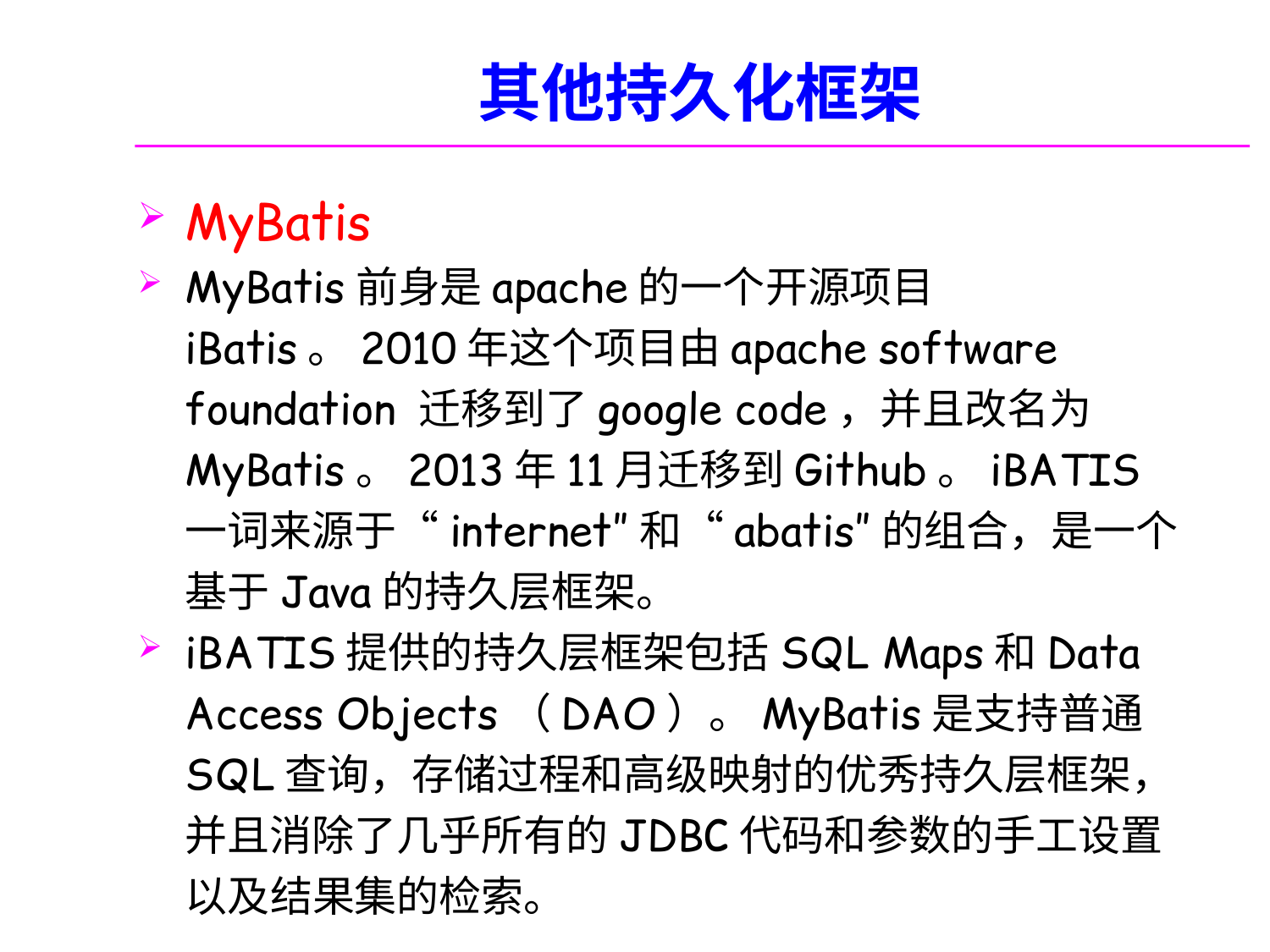

# 其他持久化框架
MyBatis
MyBatis前身是apache的一个开源项目iBatis。2010年这个项目由apache software foundation 迁移到了google code，并且改名为MyBatis。2013年11月迁移到Github。iBATIS一词来源于“internet”和“abatis”的组合，是一个基于Java的持久层框架。
iBATIS提供的持久层框架包括SQL Maps和Data Access Objects（DAO）。MyBatis是支持普通SQL查询，存储过程和高级映射的优秀持久层框架，并且消除了几乎所有的JDBC代码和参数的手工设置以及结果集的检索。

87